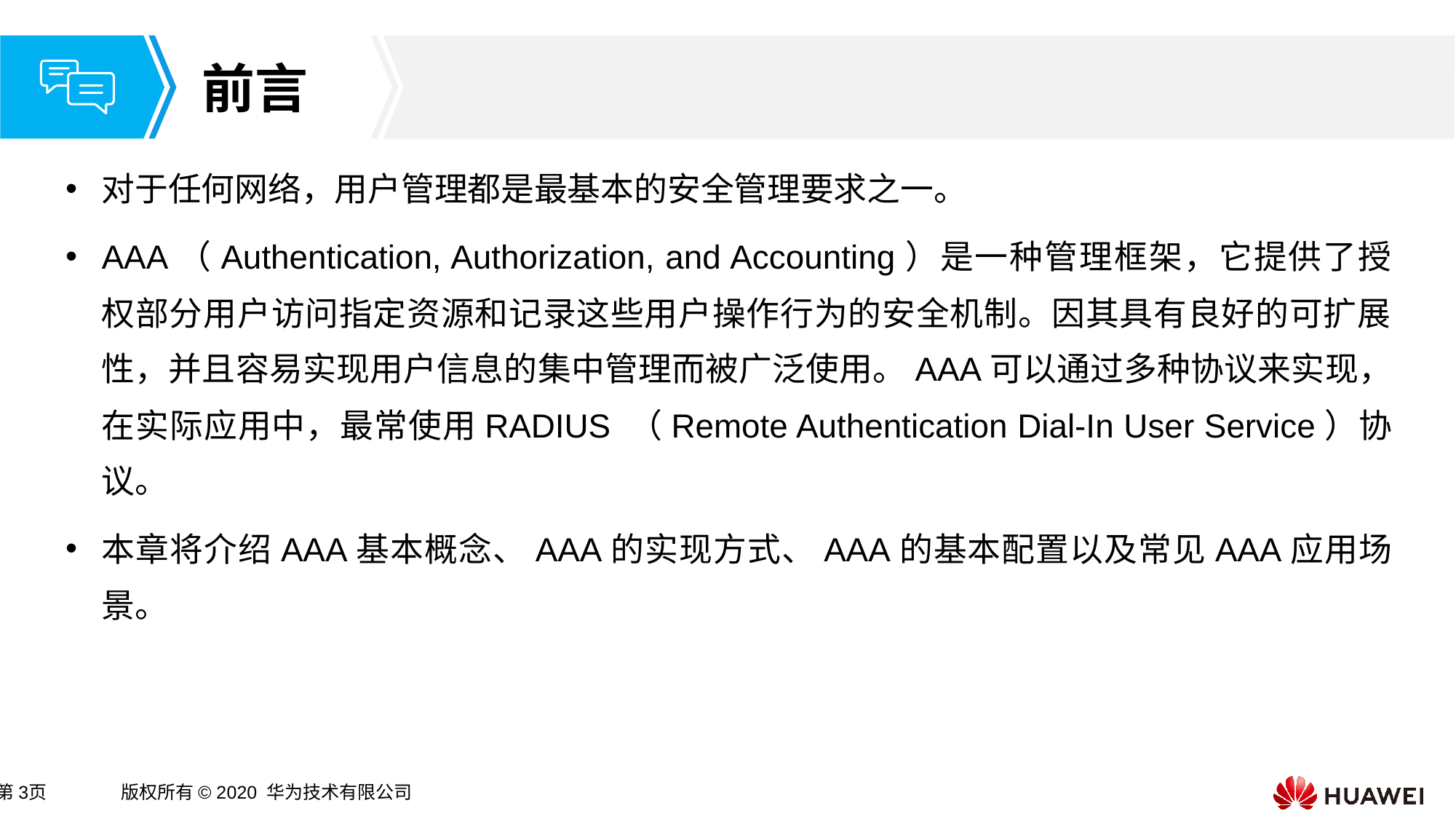

对于任何网络，用户管理都是最基本的安全管理要求之一。
AAA（Authentication, Authorization, and Accounting）是一种管理框架，它提供了授权部分用户访问指定资源和记录这些用户操作行为的安全机制。因其具有良好的可扩展性，并且容易实现用户信息的集中管理而被广泛使用。AAA可以通过多种协议来实现，在实际应用中，最常使用RADIUS （Remote Authentication Dial-In User Service）协议。
本章将介绍AAA基本概念、AAA的实现方式、AAA的基本配置以及常见AAA应用场景。